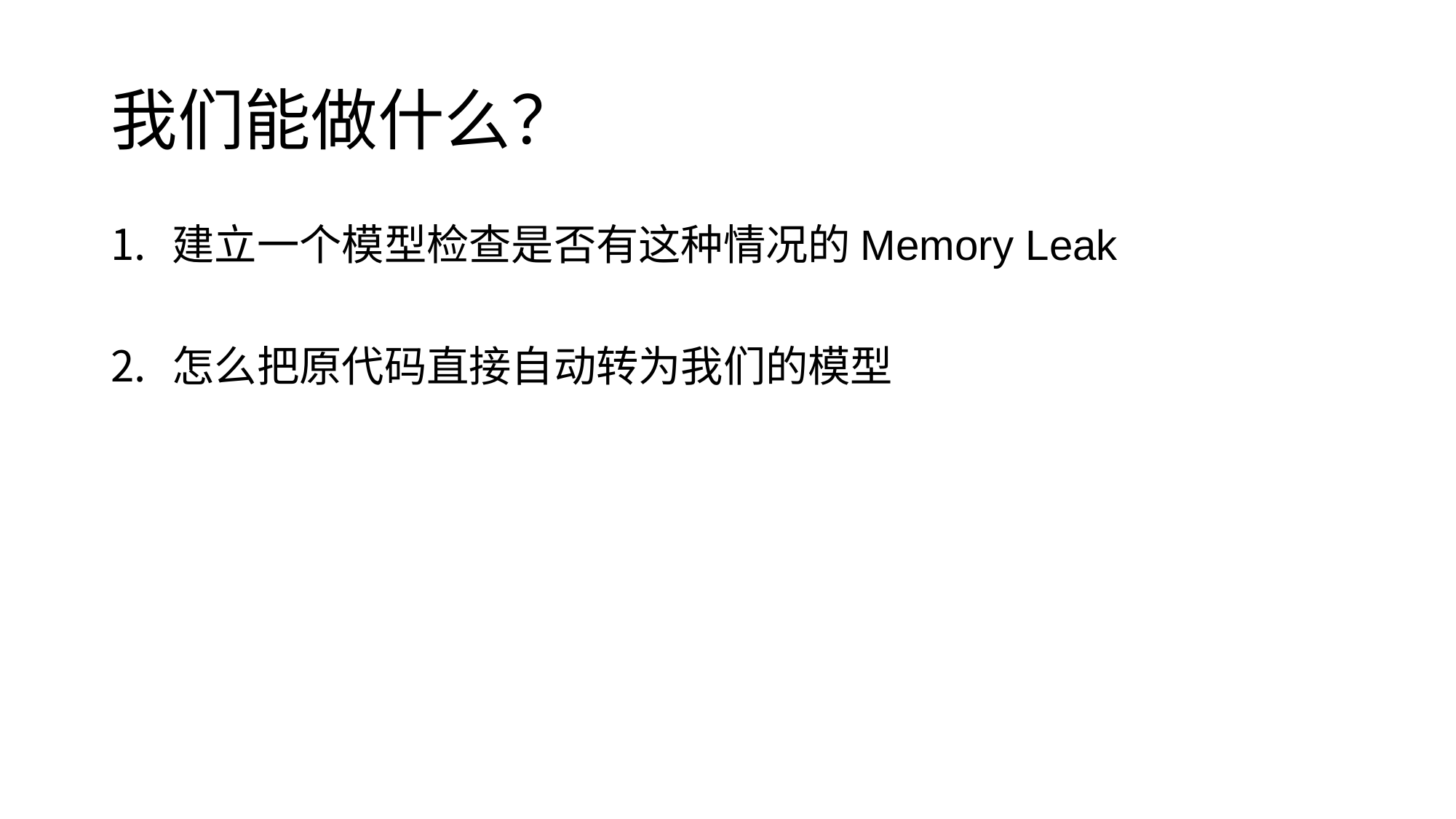

# 我们能做什么？
建立一个模型检查是否有这种情况的Memory Leak

怎么把原代码直接自动转为我们的模型